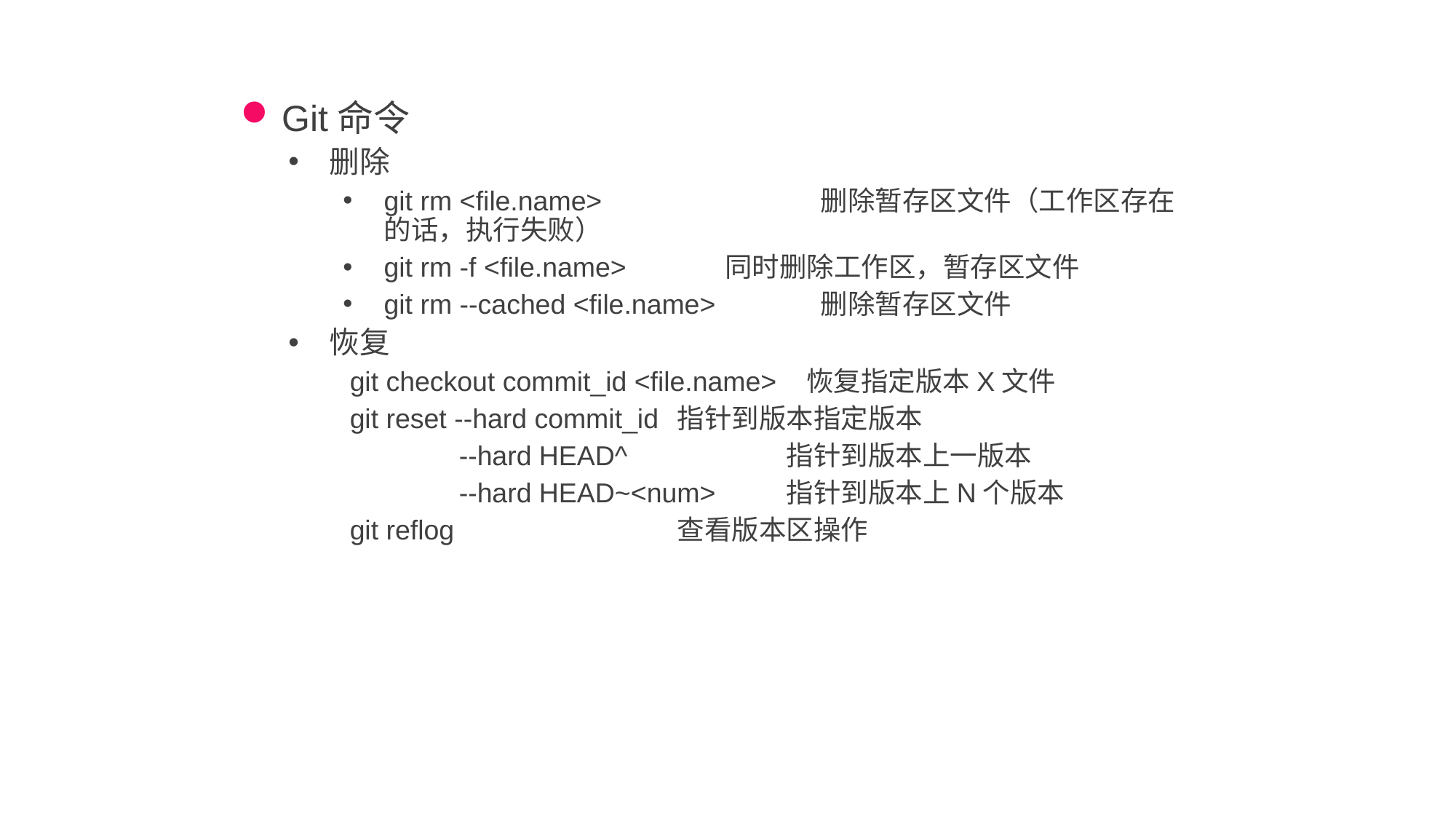

Git命令
删除
git rm <file.name>            		删除暂存区文件（工作区存在的话，执行失败）
git rm -f <file.name>            同时删除工作区，暂存区文件
git rm --cached <file.name>        	删除暂存区文件
恢复
git checkout commit_id <file.name>   恢复指定版本X文件
git reset --hard commit_id	指针到版本指定版本
	--hard HEAD^	  	指针到版本上一版本
	--hard HEAD~<num>	指针到版本上N个版本
git reflog			查看版本区操作